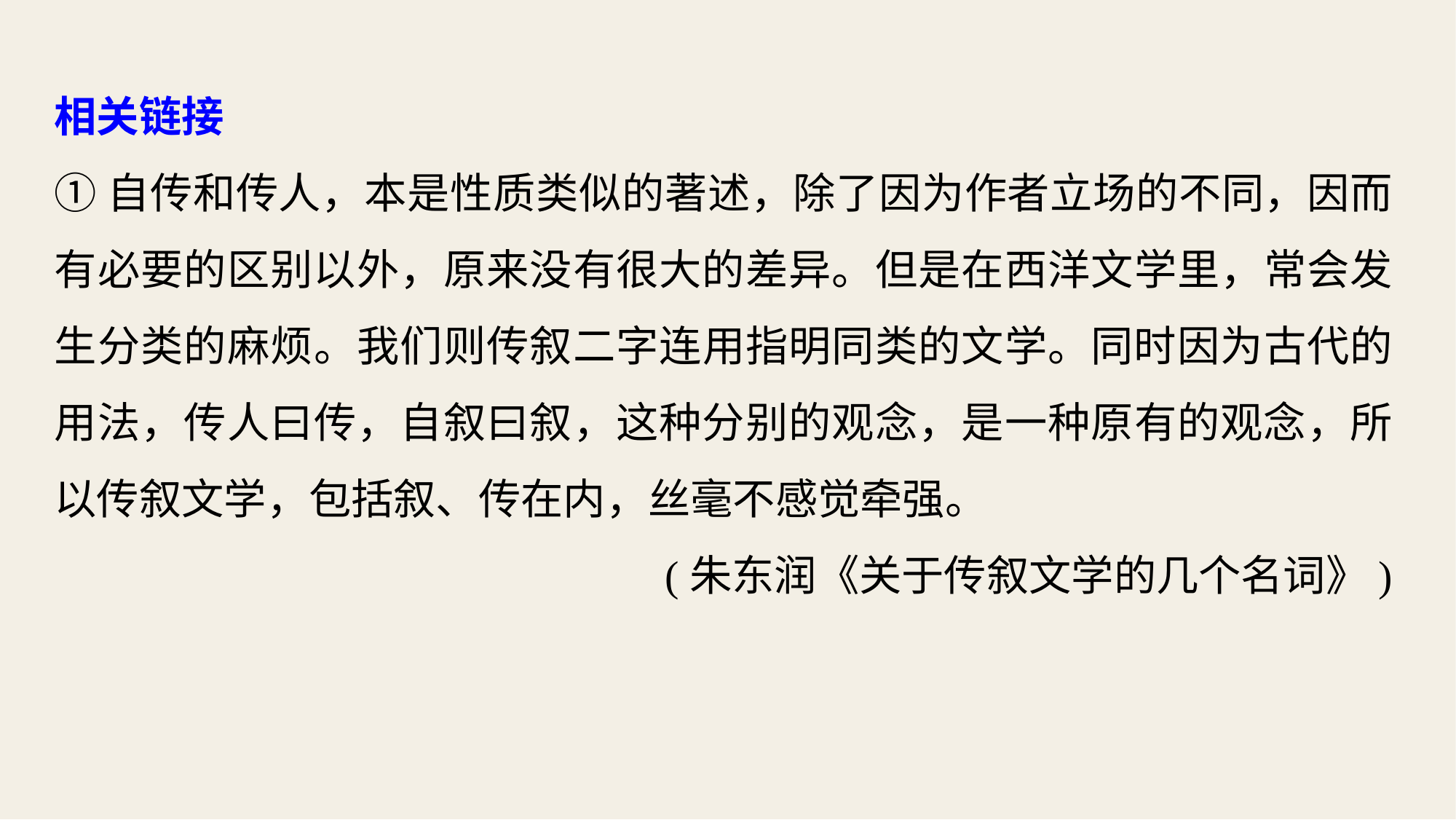

相关链接
①自传和传人，本是性质类似的著述，除了因为作者立场的不同，因而有必要的区别以外，原来没有很大的差异。但是在西洋文学里，常会发生分类的麻烦。我们则传叙二字连用指明同类的文学。同时因为古代的用法，传人曰传，自叙曰叙，这种分别的观念，是一种原有的观念，所以传叙文学，包括叙、传在内，丝毫不感觉牵强。
(朱东润《关于传叙文学的几个名词》)